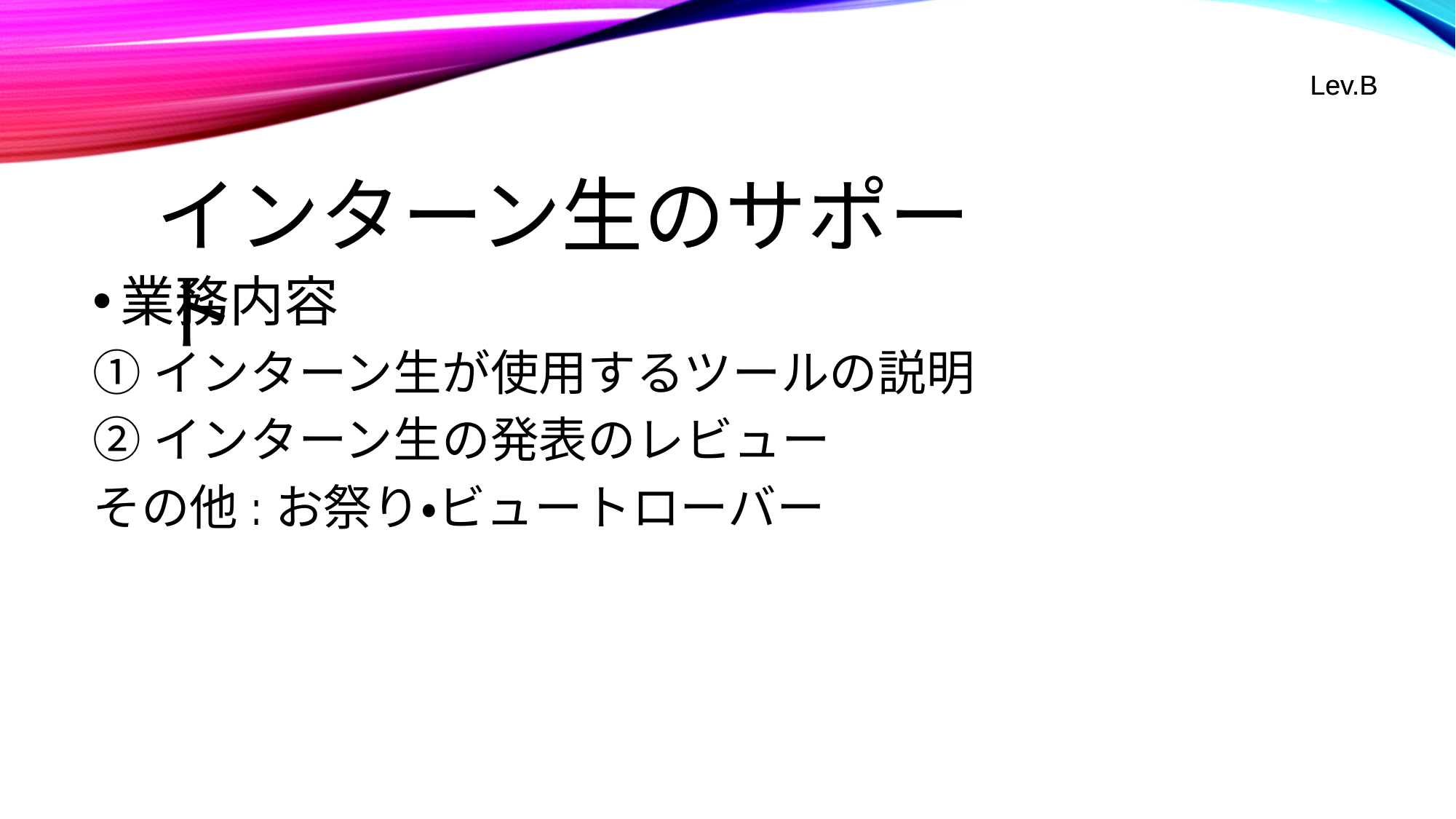

インターン生のサポート
業務内容
①インターン生が使用するツールの説明
②インターン生の発表のレビュー
その他:お祭り・ビュートローバー